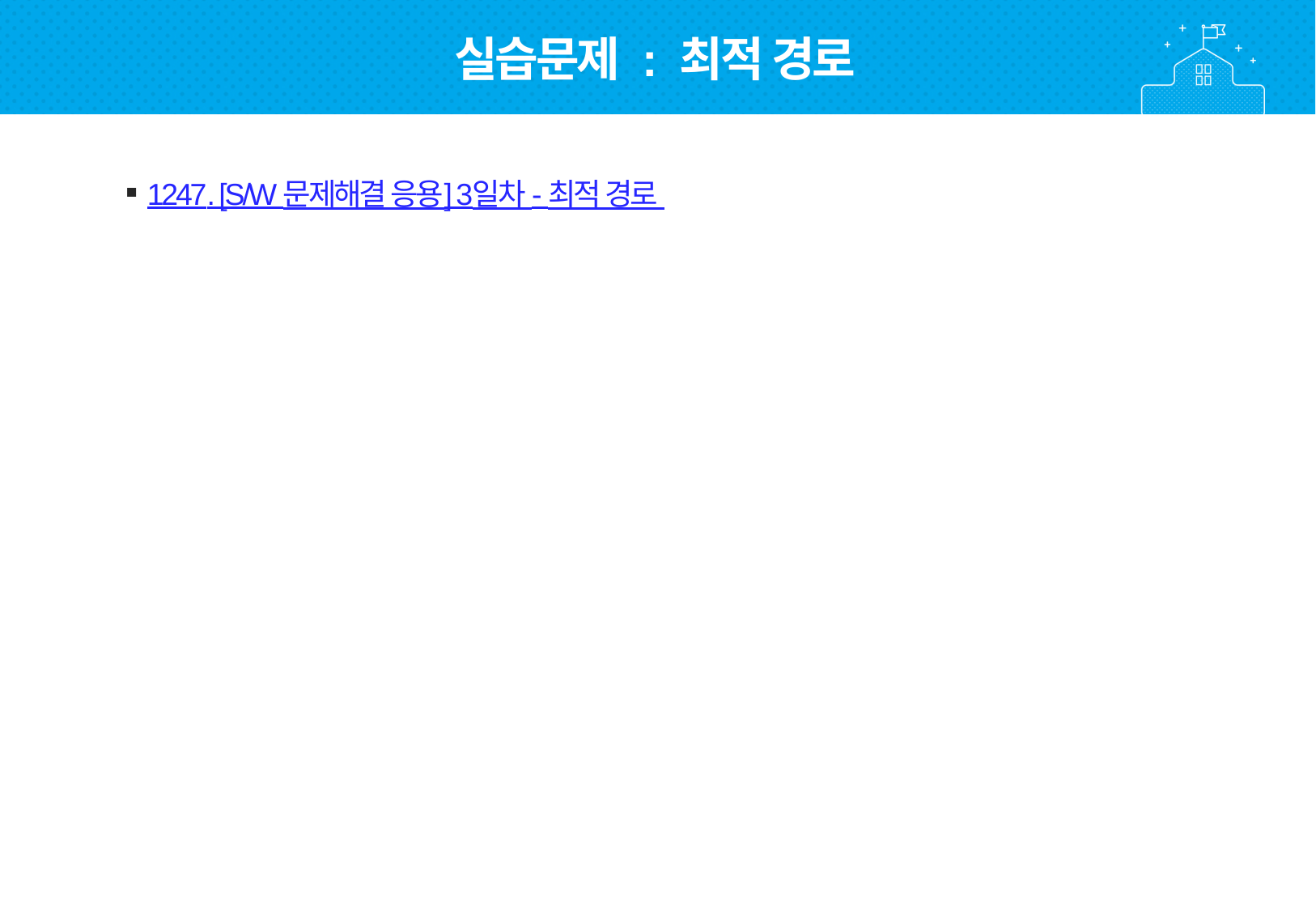

실습문제 : 최적 경로
1247. [S/W 문제해결 응용] 3일차 - 최적 경로